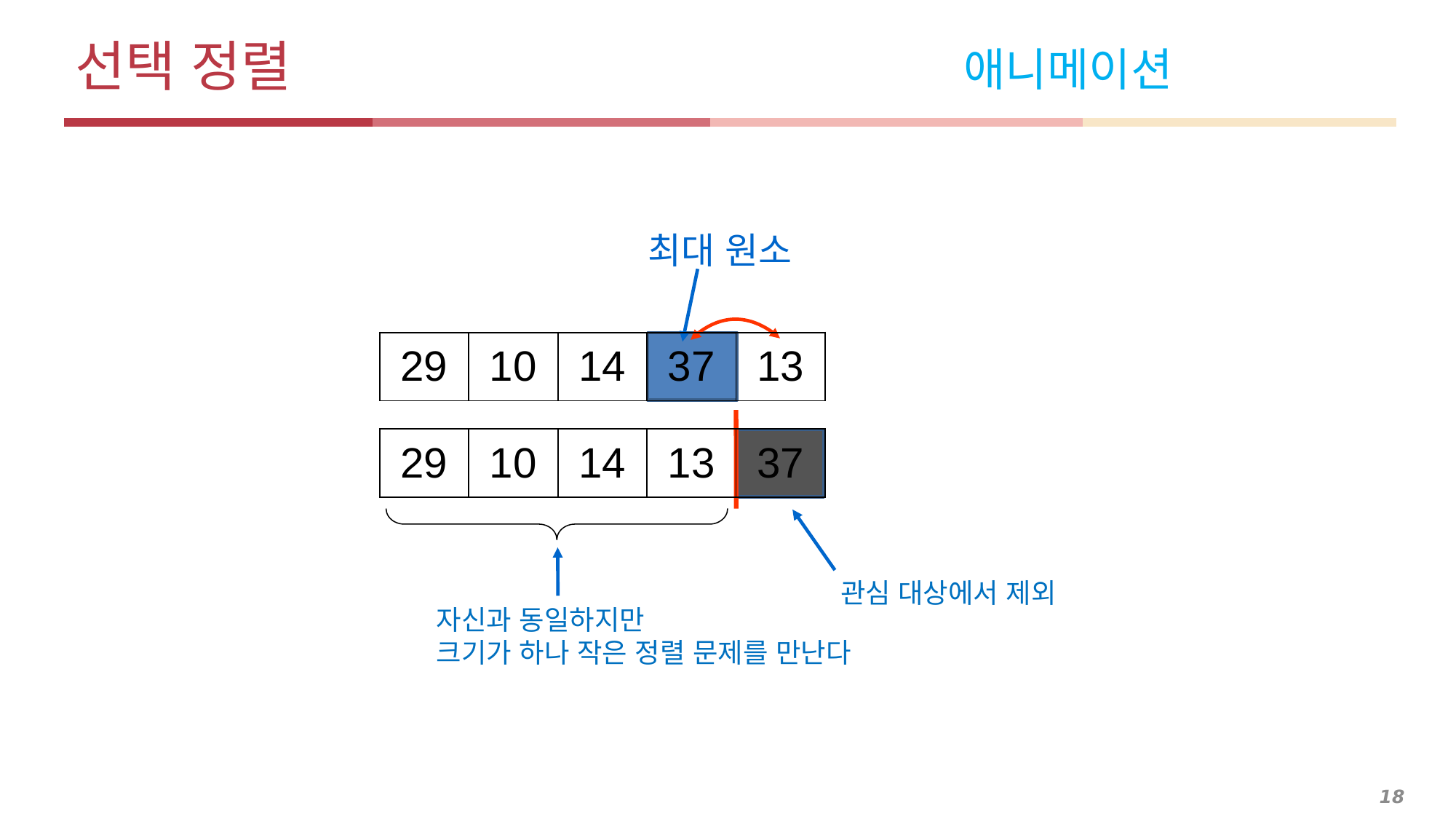

# 선택 정렬                                            애니메이션
최대 원소

| 29 | 10 | 14 | 37 | 13 |
| --- | --- | --- | --- | --- |

관심 대상에서 제외
| 29 | 10 | 14 | 13 | 37 |
| --- | --- | --- | --- | --- |

자신과 동일하지만
크기가 하나 작은 정렬 문제를 만난다